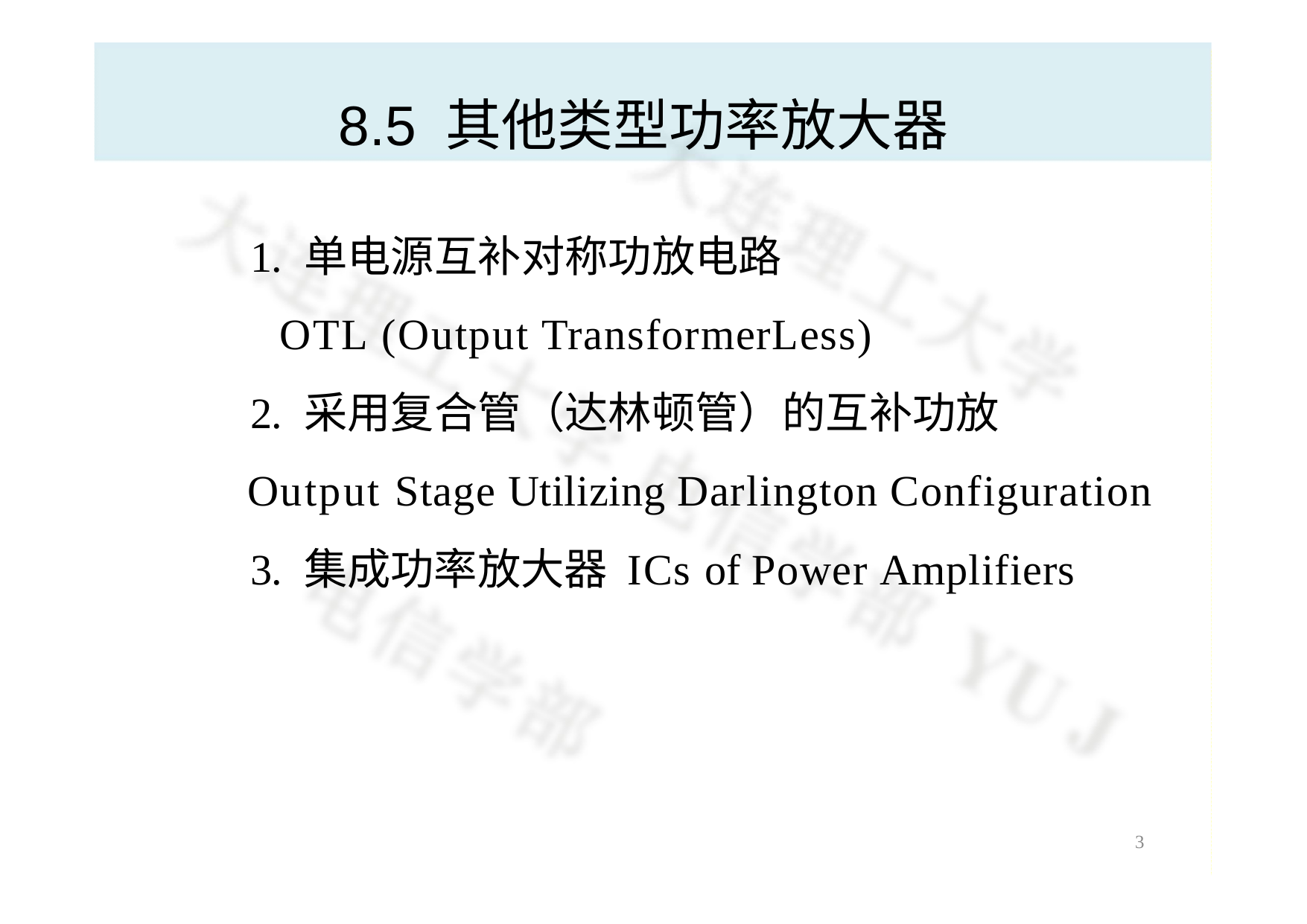

# 8.5 其他类型功率放大器
1. 单电源互补对称功放电路
OTL (Output TransformerLess)
2. 采用复合管（达林顿管）的互补功放
Output Stage Utilizing Darlington Configuration
3. 集成功率放大器 ICs of Power Amplifiers
3